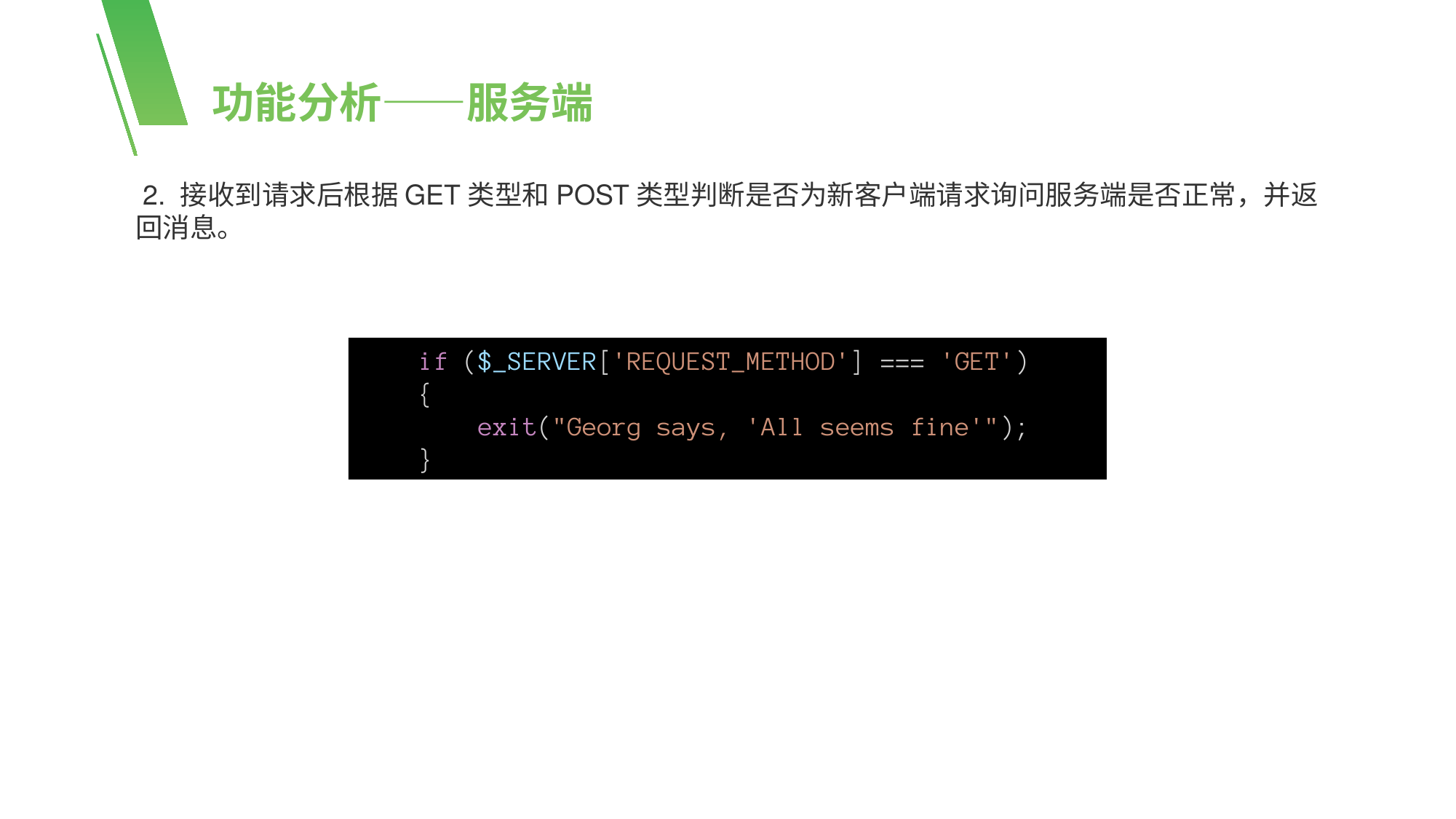

功能分析——服务端
 2. 接收到请求后根据GET类型和POST类型判断是否为新客户端请求询问服务端是否正常，并返回消息。
    if ($_SERVER['REQUEST_METHOD'] === 'GET')
    {
        exit("Georg says, 'All seems fine'");
    }